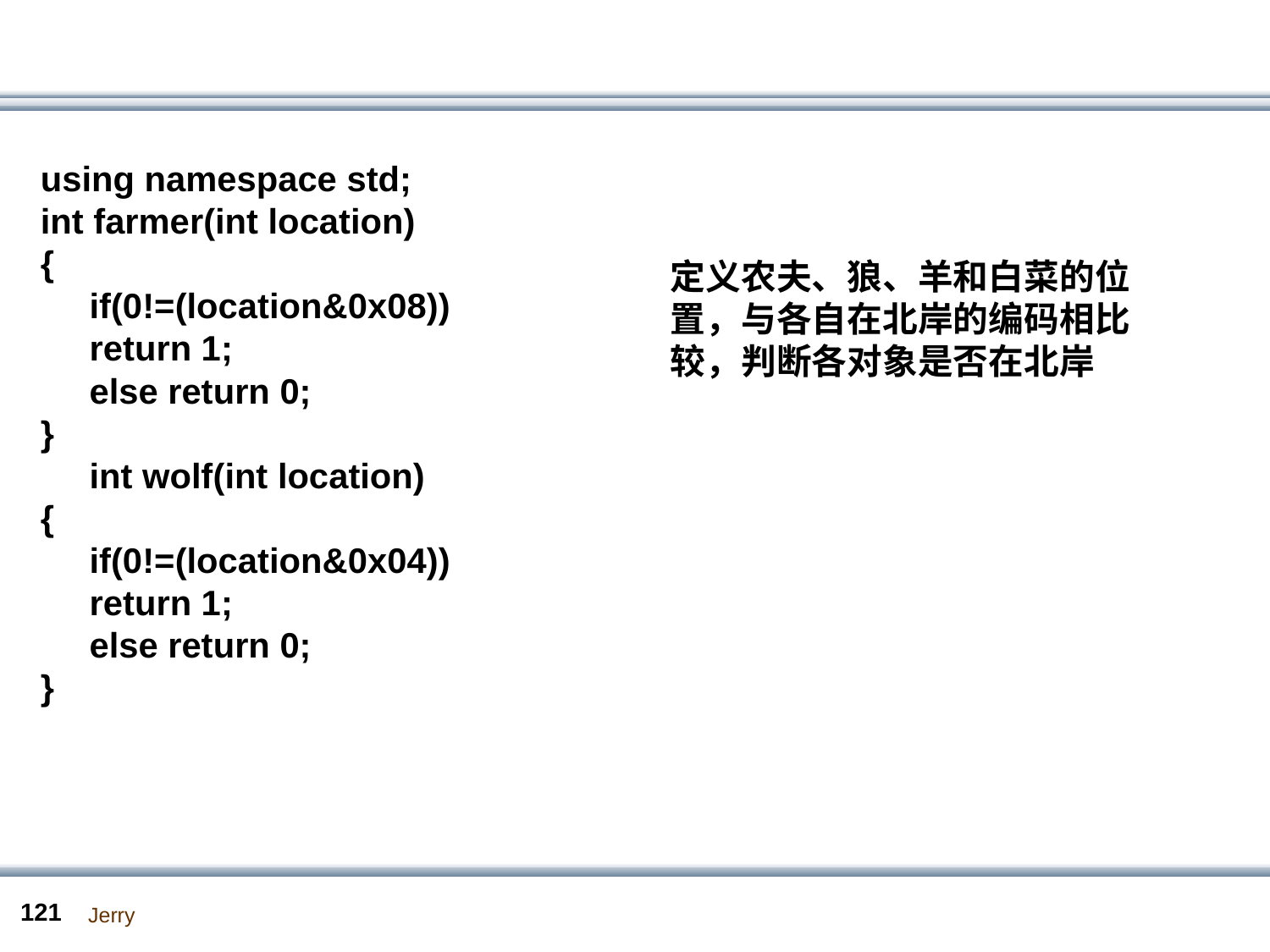

#
using namespace std;
int farmer(int location)
{
     if(0!=(location&0x08))
     return 1;
     else return 0;
}
     int wolf(int location)
{
     if(0!=(location&0x04))
     return 1;
     else return 0;
}

定义农夫、狼、羊和白菜的位置，与各自在北岸的编码相比较，判断各对象是否在北岸